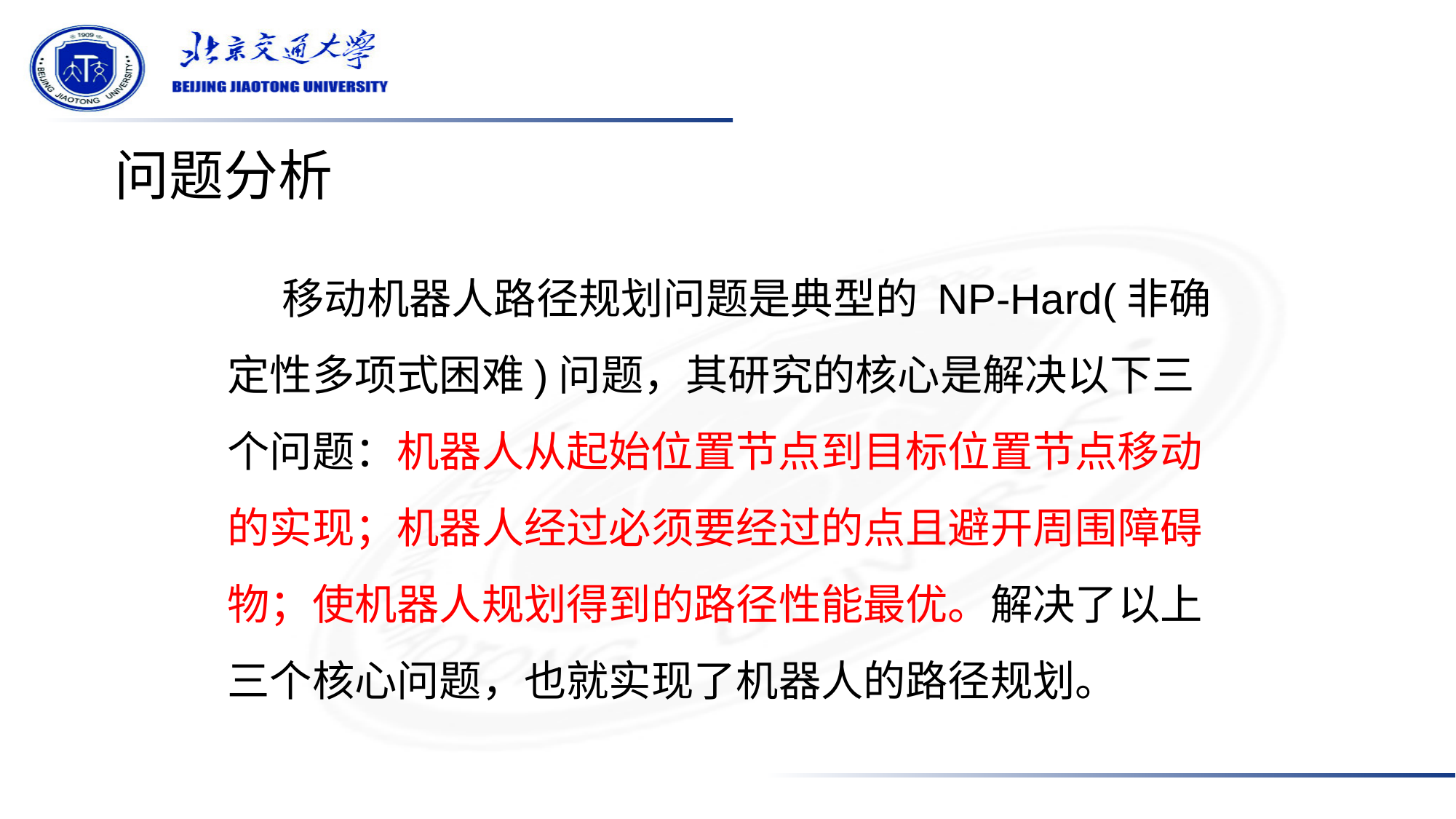

问题分析
移动机器人路径规划问题是典型的 NP-Hard(非确定性多项式困难)问题，其研究的核心是解决以下三个问题：机器人从起始位置节点到目标位置节点移动的实现；机器人经过必须要经过的点且避开周围障碍物；使机器人规划得到的路径性能最优。解决了以上三个核心问题，也就实现了机器人的路径规划。